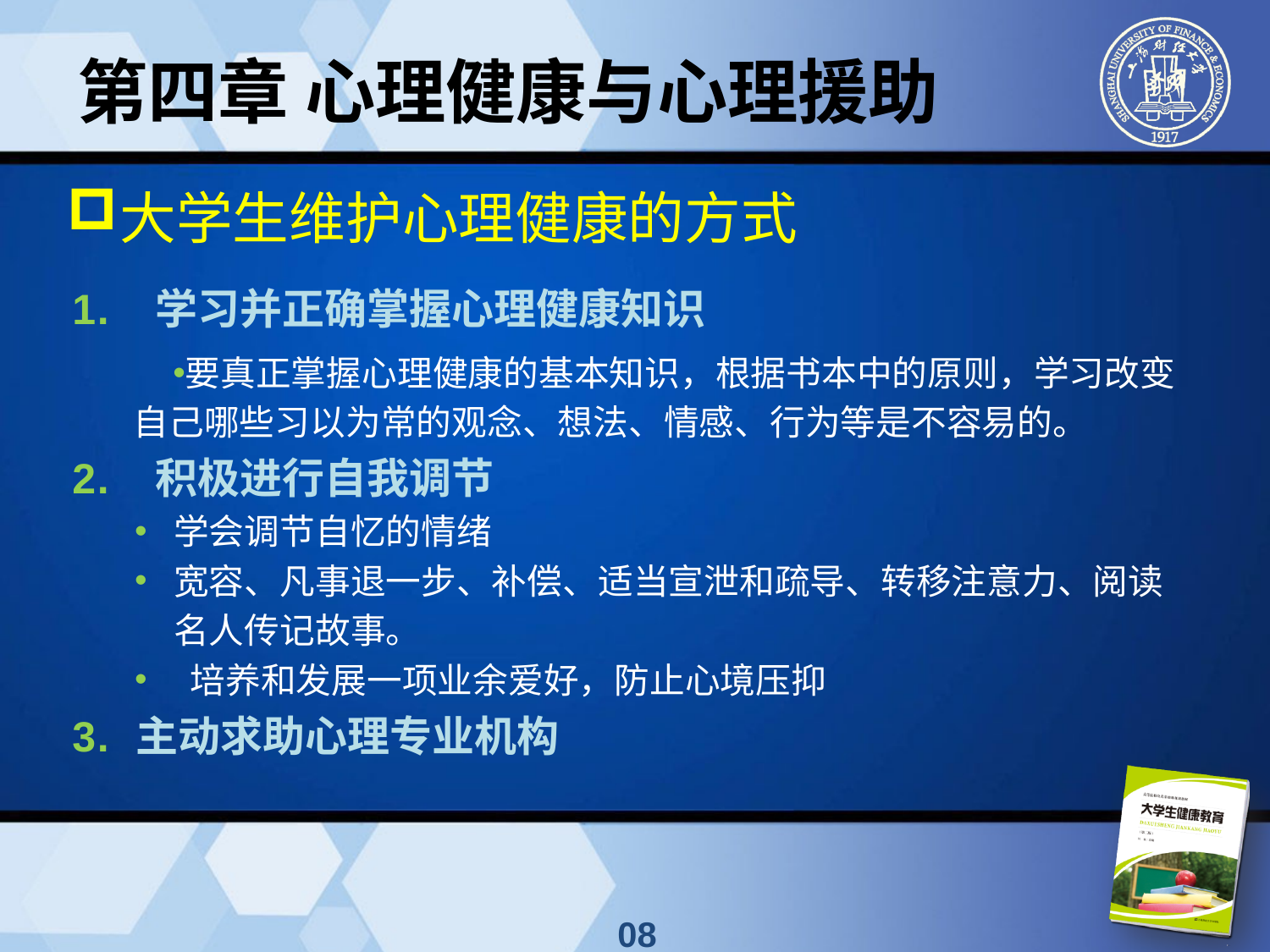

第四章 心理健康与心理援助
大学生维护心理健康的方式
 学习并正确掌握心理健康知识
要真正掌握心理健康的基本知识，根据书本中的原则，学习改变自己哪些习以为常的观念、想法、情感、行为等是不容易的。
 积极进行自我调节
学会调节自忆的情绪
宽容、凡事退一步、补偿、适当宣泄和疏导、转移注意力、阅读名人传记故事。
 培养和发展一项业余爱好，防止心境压抑
主动求助心理专业机构

08